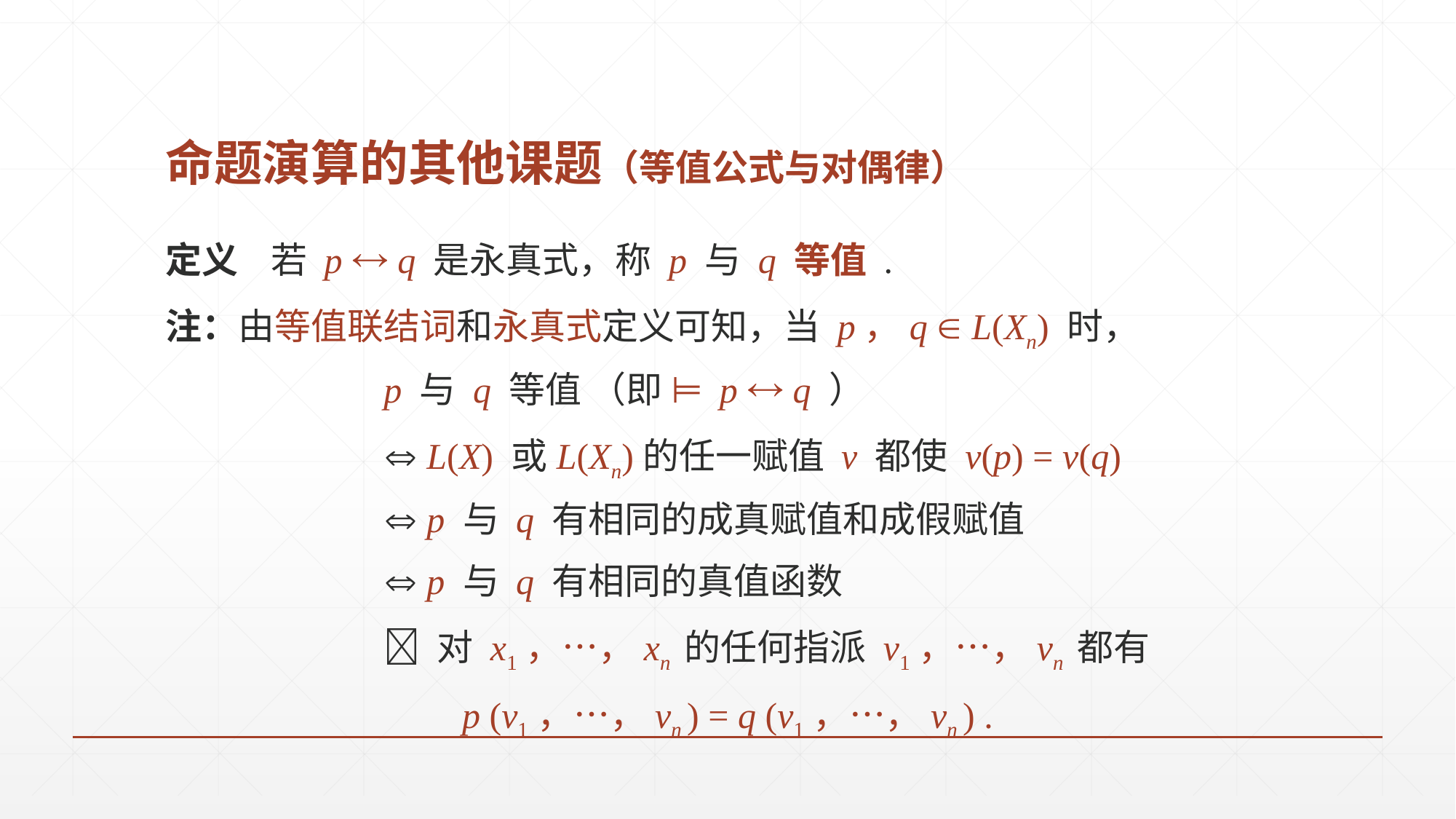

# 命题演算的其他课题（等值公式与对偶律）
定义    若 p ↔ q 是永真式，称 p 与 q 等值 .
注：由等值联结词和永真式定义可知，当 p，q ∈ L(Xn) 时，
		p 与 q 等值 （即 ⊨ p ↔ q ）
		⇔ L(X) 或L(Xn)的任一赋值 v 都使 v(p) = v(q)
		⇔ p 与 q 有相同的成真赋值和成假赋值
		⇔ p 与 q 有相同的真值函数
		⇔ 对 x1，…，xn 的任何指派 v1，…，vn 都有
p (v1，…，vn ) = q (v1，…，vn ) .